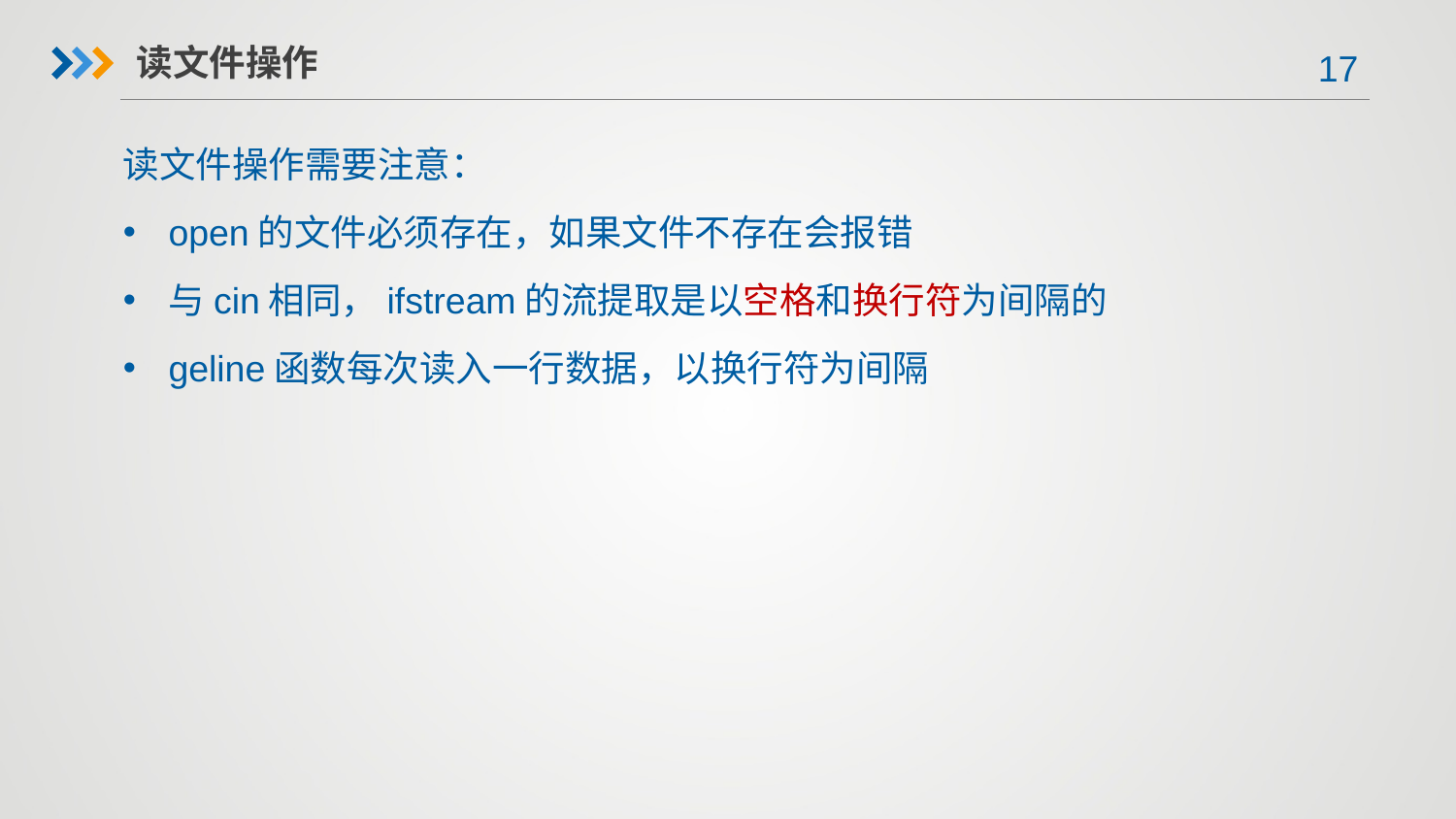

读文件操作
读文件操作需要注意：
open的文件必须存在，如果文件不存在会报错
与cin相同，ifstream的流提取是以空格和换行符为间隔的
geline函数每次读入一行数据，以换行符为间隔